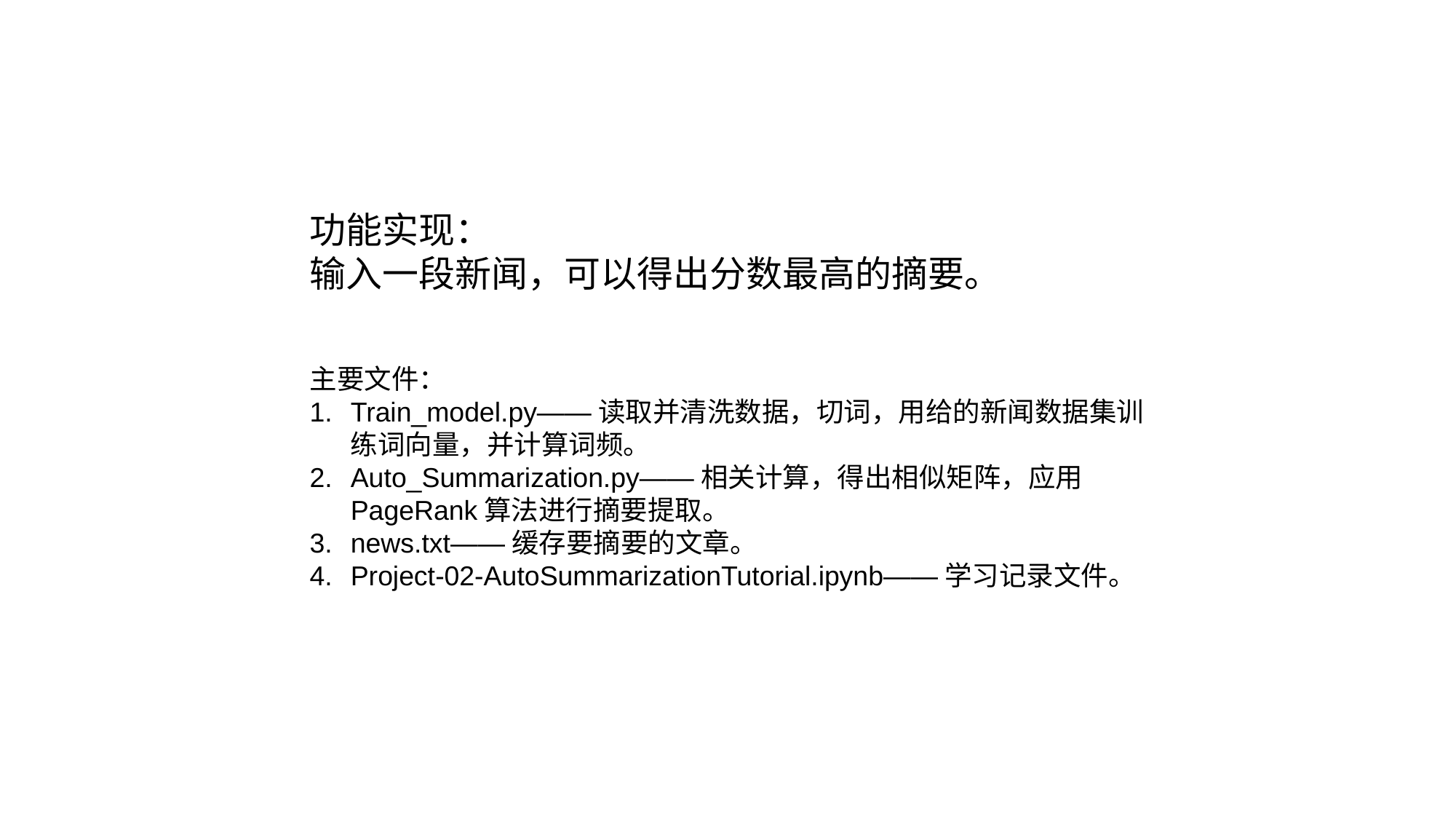

功能实现：
输入一段新闻，可以得出分数最高的摘要。
主要文件：
Train_model.py——读取并清洗数据，切词，用给的新闻数据集训练词向量，并计算词频。
Auto_Summarization.py——相关计算，得出相似矩阵，应用PageRank算法进行摘要提取。
news.txt——缓存要摘要的文章。
Project-02-AutoSummarizationTutorial.ipynb——学习记录文件。